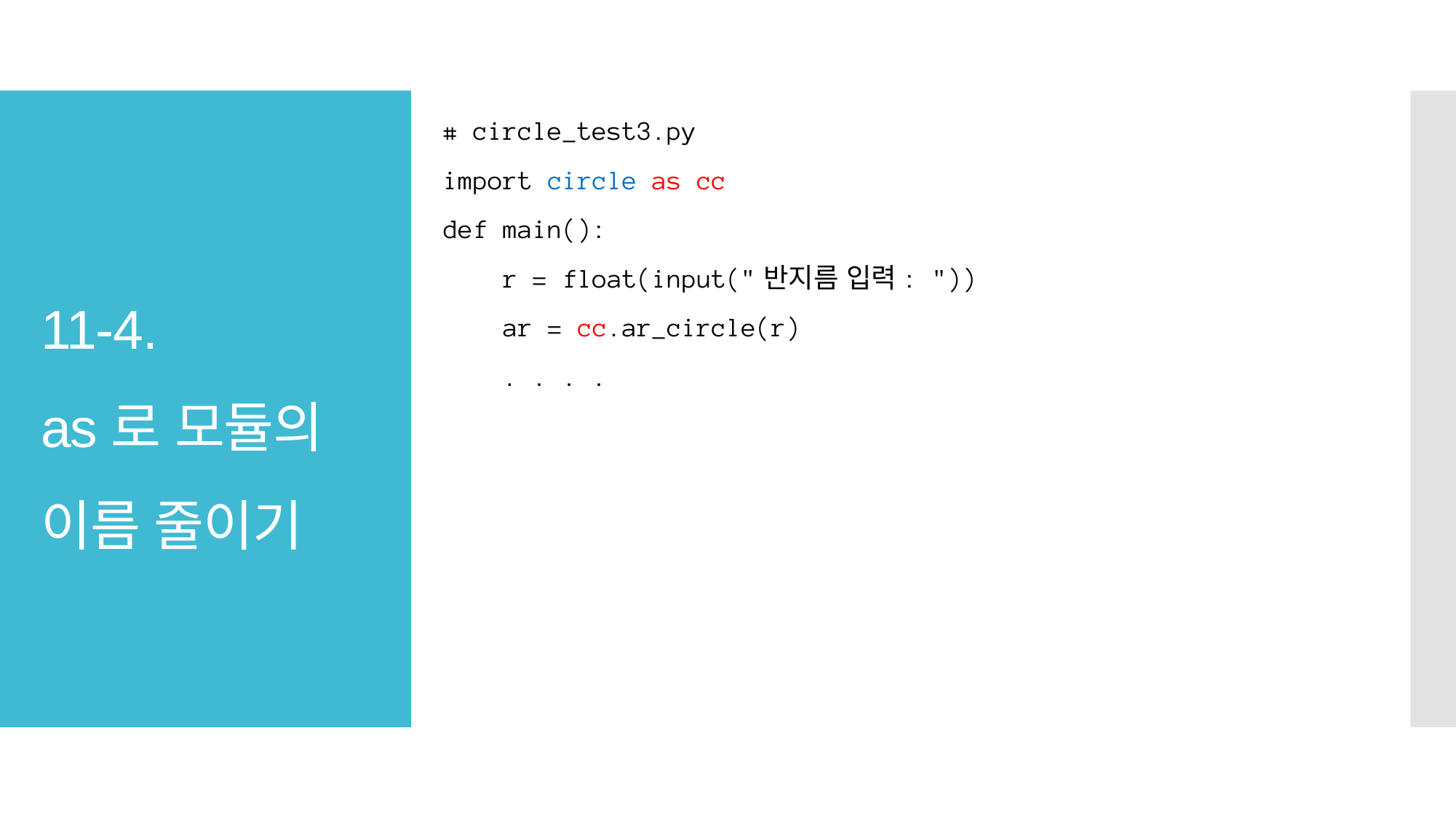

# circle_test3.py
import circle as cc
def main():
    r = float(input("반지름 입력: "))
    ar = cc.ar_circle(r)
    . . . .
# 11-4. as로 모듈의 이름 줄이기